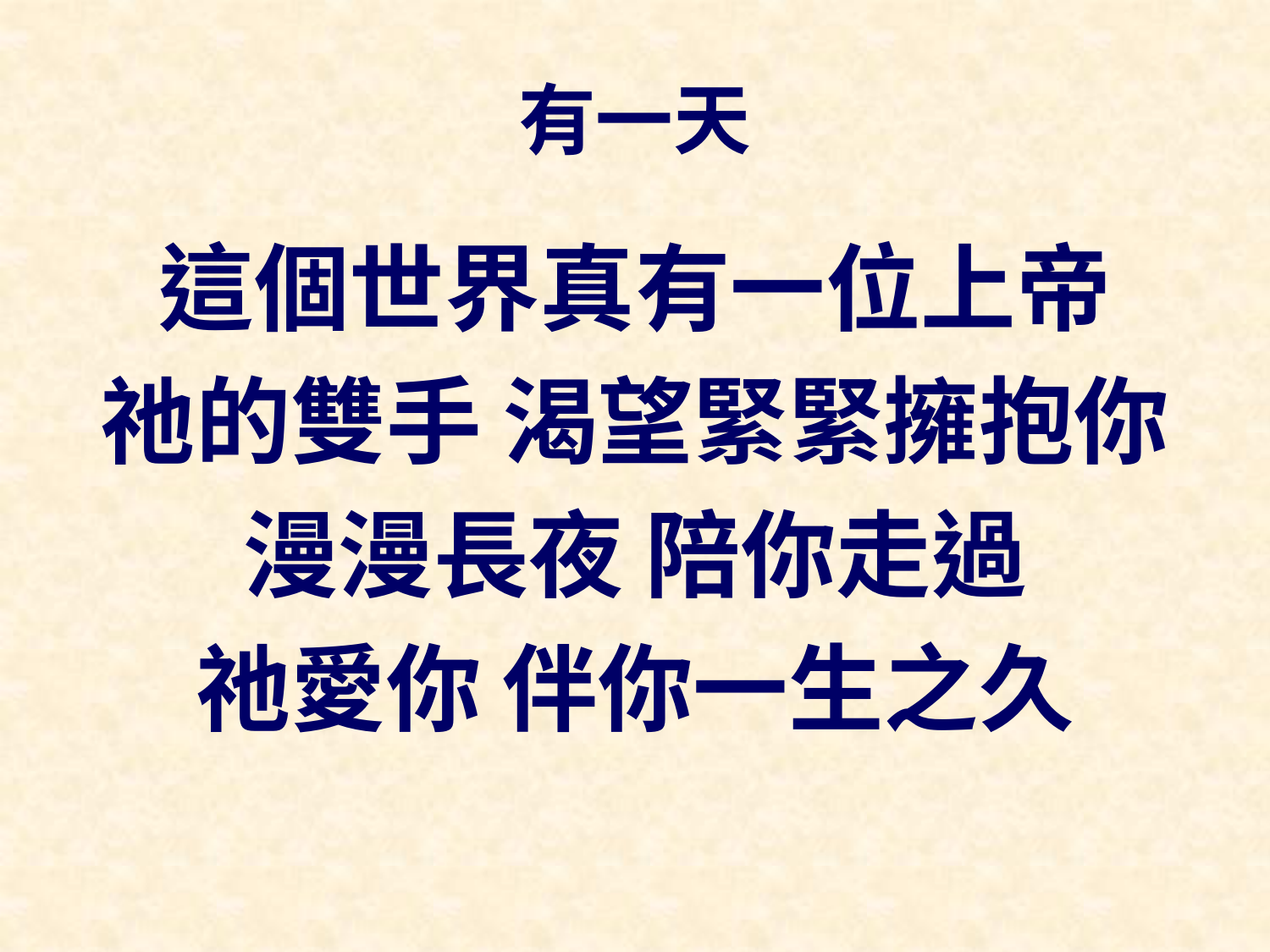

# 有一天
這個世界真有一位上帝
祂的雙手 渴望緊緊擁抱你
漫漫長夜 陪你走過
祂愛你 伴你一生之久